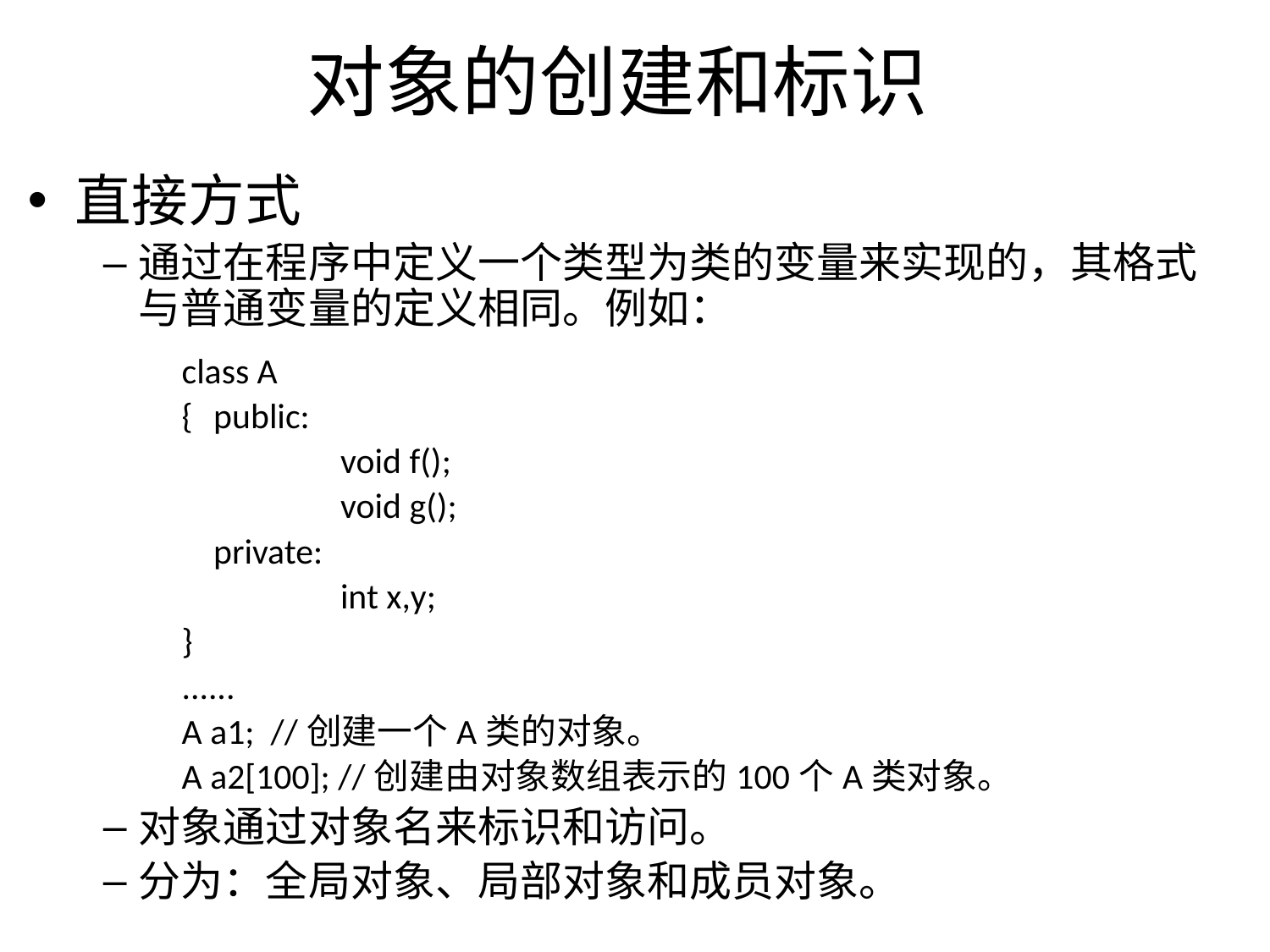

# 对象的创建和标识
直接方式
通过在程序中定义一个类型为类的变量来实现的，其格式与普通变量的定义相同。例如：
class A
{	public:
		void f();
		void g();
	private:
		int x,y;
}
......
A a1;  //创建一个A类的对象。
A a2[100]; //创建由对象数组表示的100个A类对象。
对象通过对象名来标识和访问。
分为：全局对象、局部对象和成员对象。